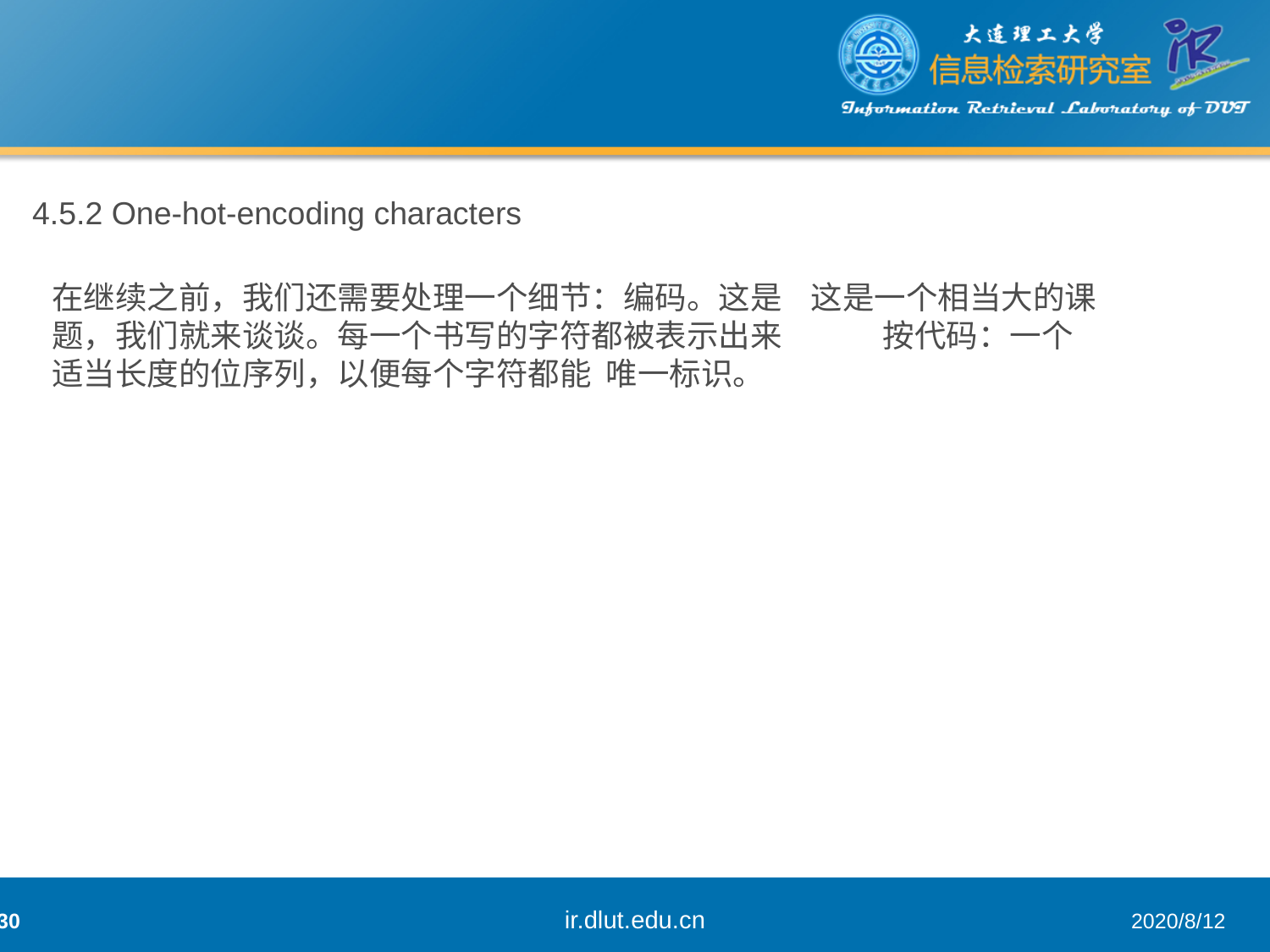

4.5.2 One-hot-encoding characters
在继续之前，我们还需要处理一个细节：编码。这是    这是一个相当大的课题，我们就来谈谈。每一个书写的字符都被表示出来              按代码：一个适当长度的位序列，以便每个字符都能  唯一标识。